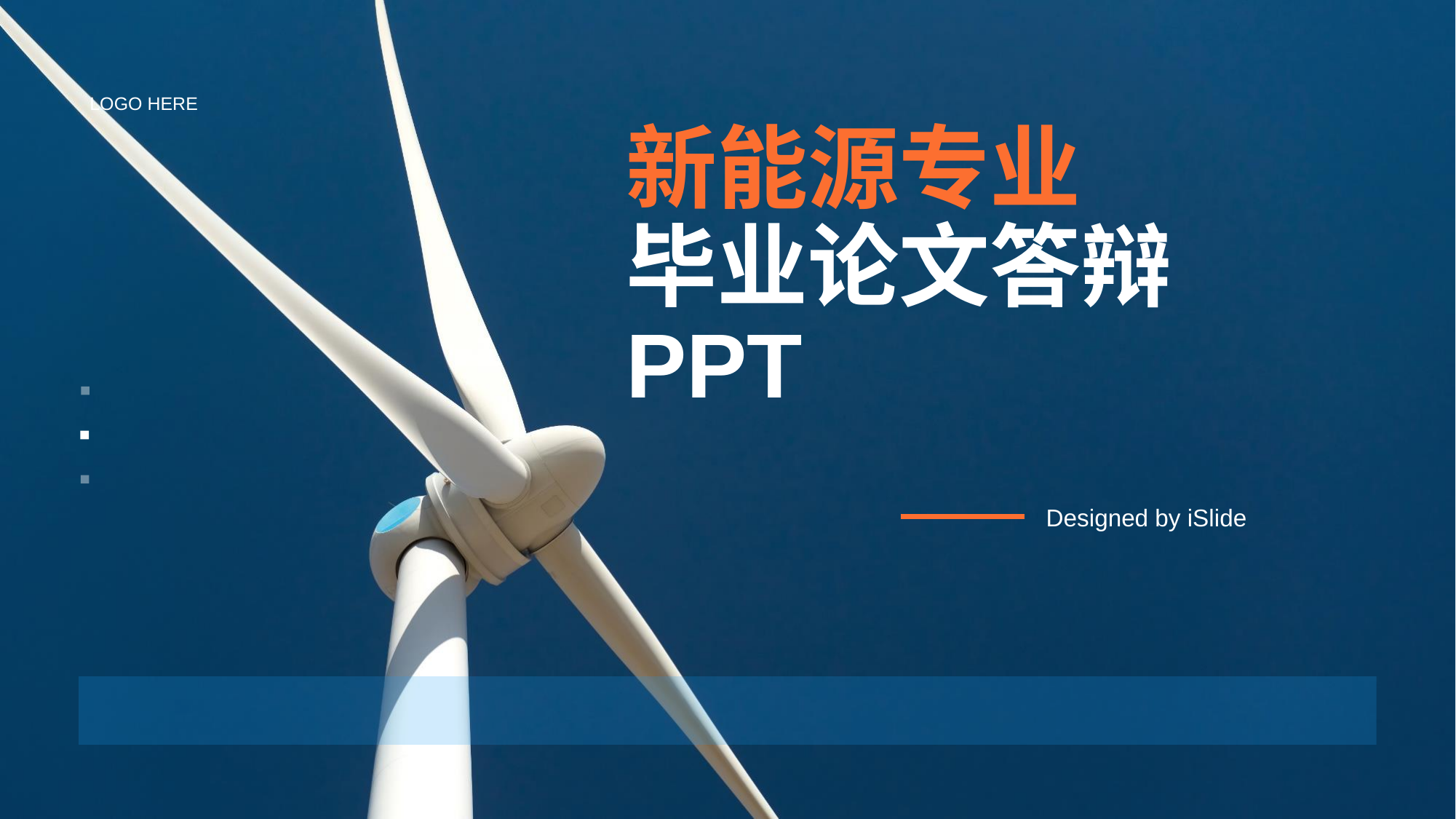

LOGO HERE
# 新能源专业 毕业论文答辩PPT
Designed by iSlide